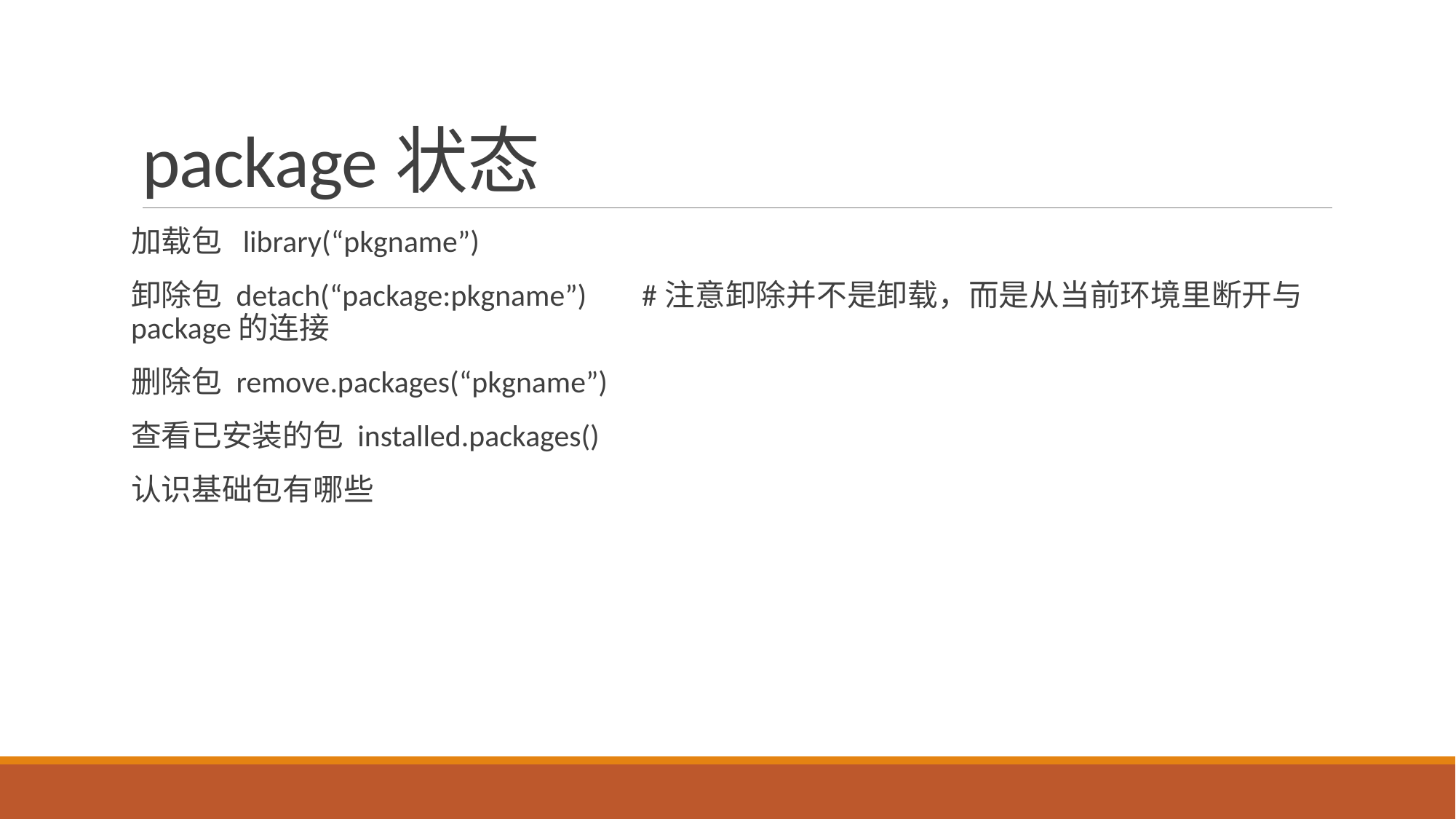

# package状态
加载包  library(“pkgname”)
卸除包 detach(“package:pkgname”)        #注意卸除并不是卸载，而是从当前环境里断开与package的连接
删除包 remove.packages(“pkgname”)
查看已安装的包 installed.packages()
认识基础包有哪些